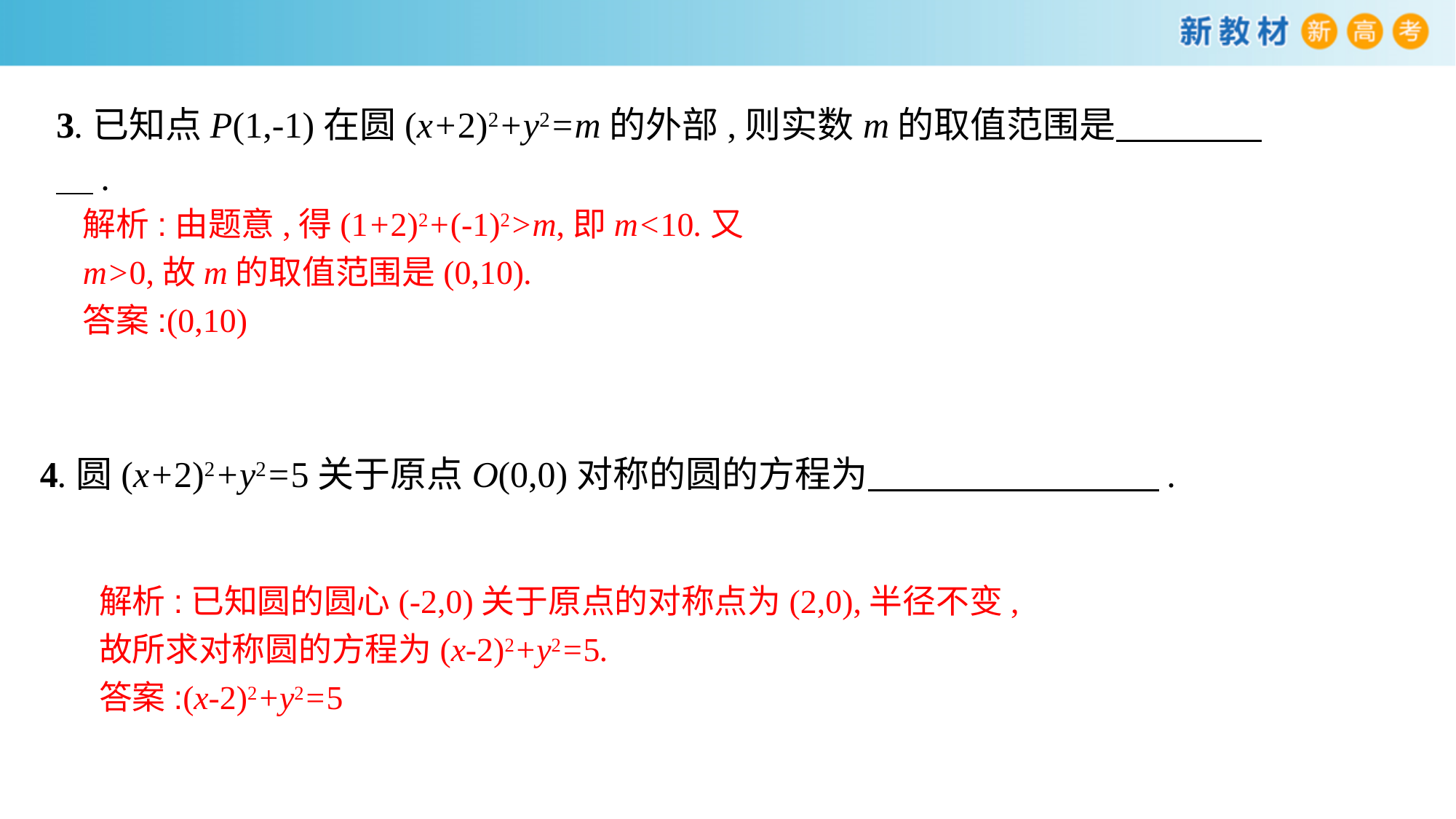

3.已知点P(1,-1)在圆(x+2)2+y2=m的外部,则实数m的取值范围是　　　　　.
解析:由题意,得(1+2)2+(-1)2>m,即m<10.又m>0,故m的取值范围是(0,10).
答案:(0,10)
4.圆(x+2)2+y2=5关于原点O(0,0)对称的圆的方程为　　　　　　　　.
解析:已知圆的圆心(-2,0)关于原点的对称点为(2,0),半径不变,故所求对称圆的方程为(x-2)2+y2=5.
答案:(x-2)2+y2=5